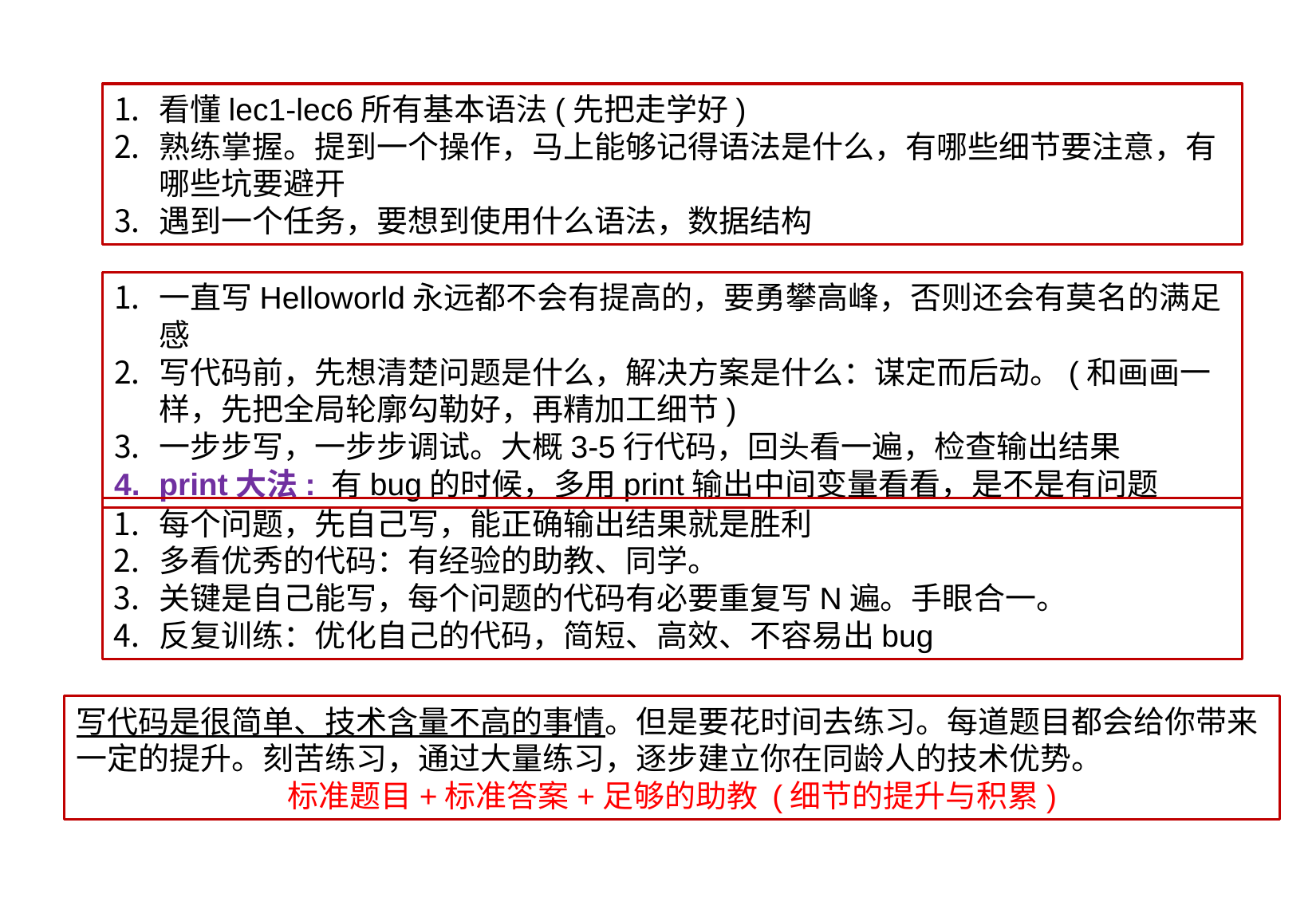

看懂lec1-lec6所有基本语法(先把走学好)
熟练掌握。提到一个操作，马上能够记得语法是什么，有哪些细节要注意，有哪些坑要避开
遇到一个任务，要想到使用什么语法，数据结构
一直写Helloworld永远都不会有提高的，要勇攀高峰，否则还会有莫名的满足感
写代码前，先想清楚问题是什么，解决方案是什么：谋定而后动。(和画画一样，先把全局轮廓勾勒好，再精加工细节)
一步步写，一步步调试。大概3-5行代码，回头看一遍，检查输出结果
print大法: 有bug的时候，多用print输出中间变量看看，是不是有问题
每个问题，先自己写，能正确输出结果就是胜利
多看优秀的代码：有经验的助教、同学。
关键是自己能写，每个问题的代码有必要重复写N遍。手眼合一。
反复训练：优化自己的代码，简短、高效、不容易出bug
写代码是很简单、技术含量不高的事情。但是要花时间去练习。每道题目都会给你带来
一定的提升。刻苦练习，通过大量练习，逐步建立你在同龄人的技术优势。
标准题目+标准答案+足够的助教 (细节的提升与积累)